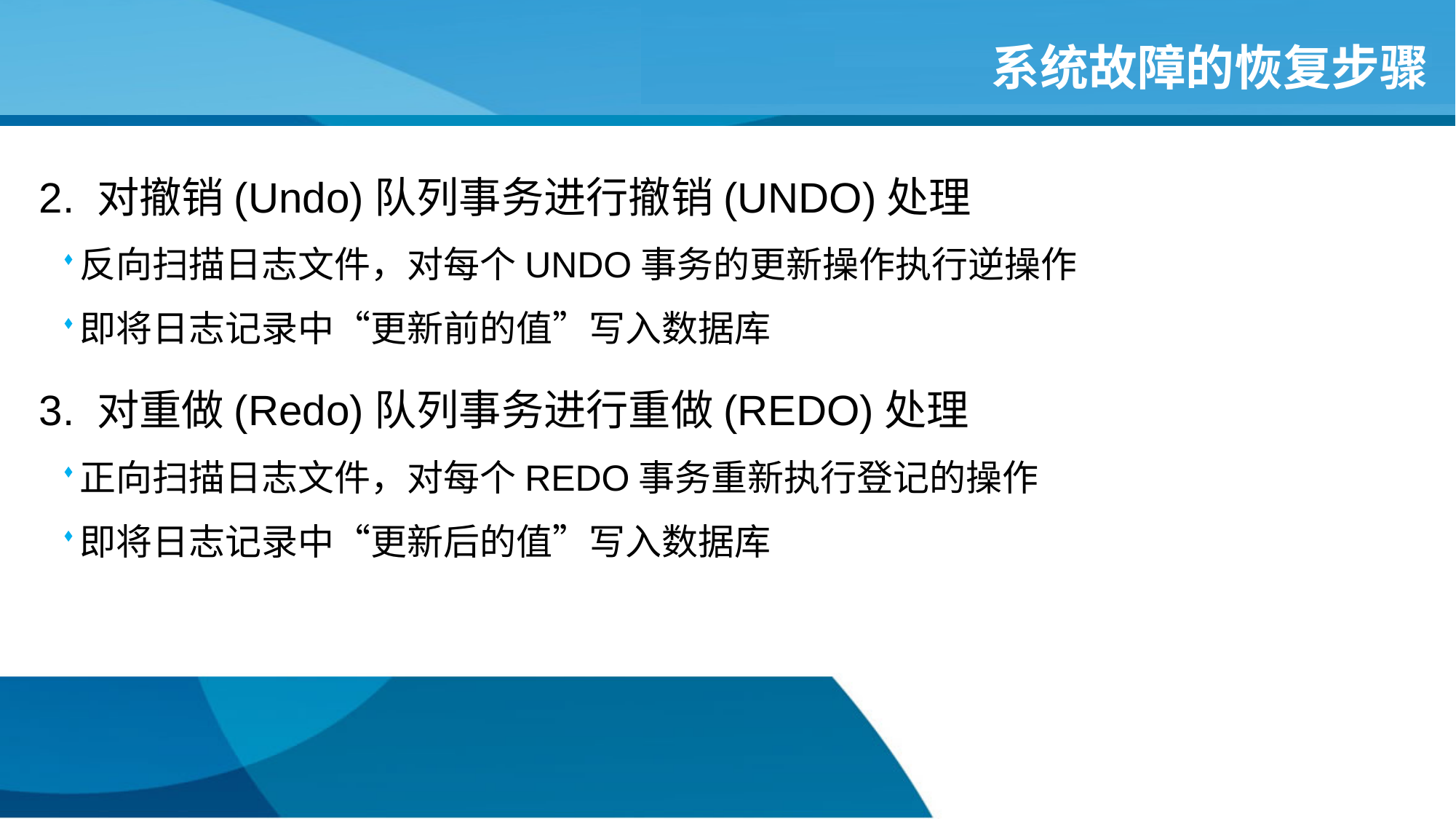

# 系统故障的恢复步骤
2. 对撤销(Undo)队列事务进行撤销(UNDO)处理
反向扫描日志文件，对每个UNDO事务的更新操作执行逆操作
即将日志记录中“更新前的值”写入数据库
3. 对重做(Redo)队列事务进行重做(REDO)处理
正向扫描日志文件，对每个REDO事务重新执行登记的操作
即将日志记录中“更新后的值”写入数据库